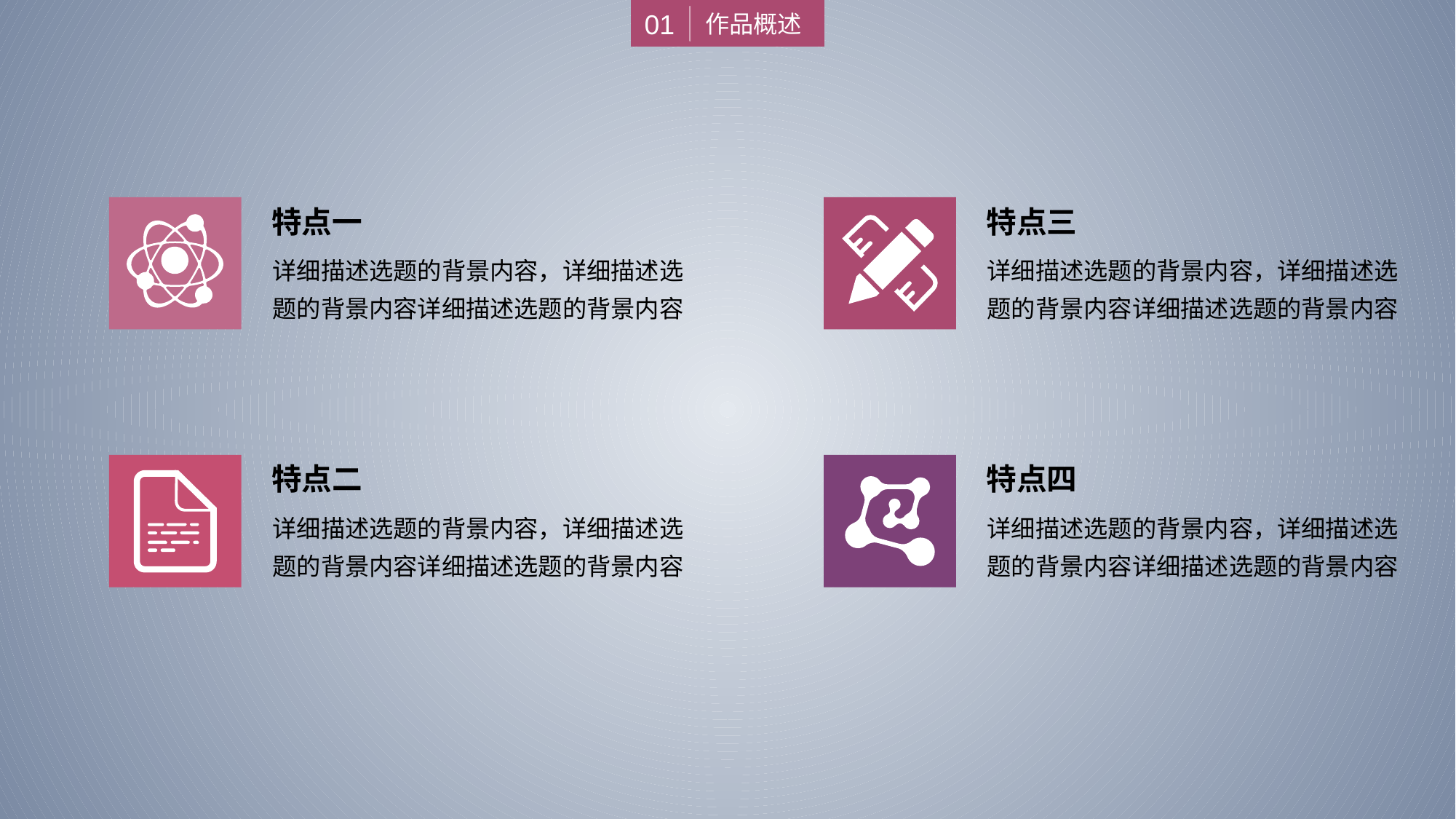

01
作品概述

特点一

特点三
详细描述选题的背景内容，详细描述选题的背景内容详细描述选题的背景内容
详细描述选题的背景内容，详细描述选题的背景内容详细描述选题的背景内容

特点二

特点四
详细描述选题的背景内容，详细描述选题的背景内容详细描述选题的背景内容
详细描述选题的背景内容，详细描述选题的背景内容详细描述选题的背景内容